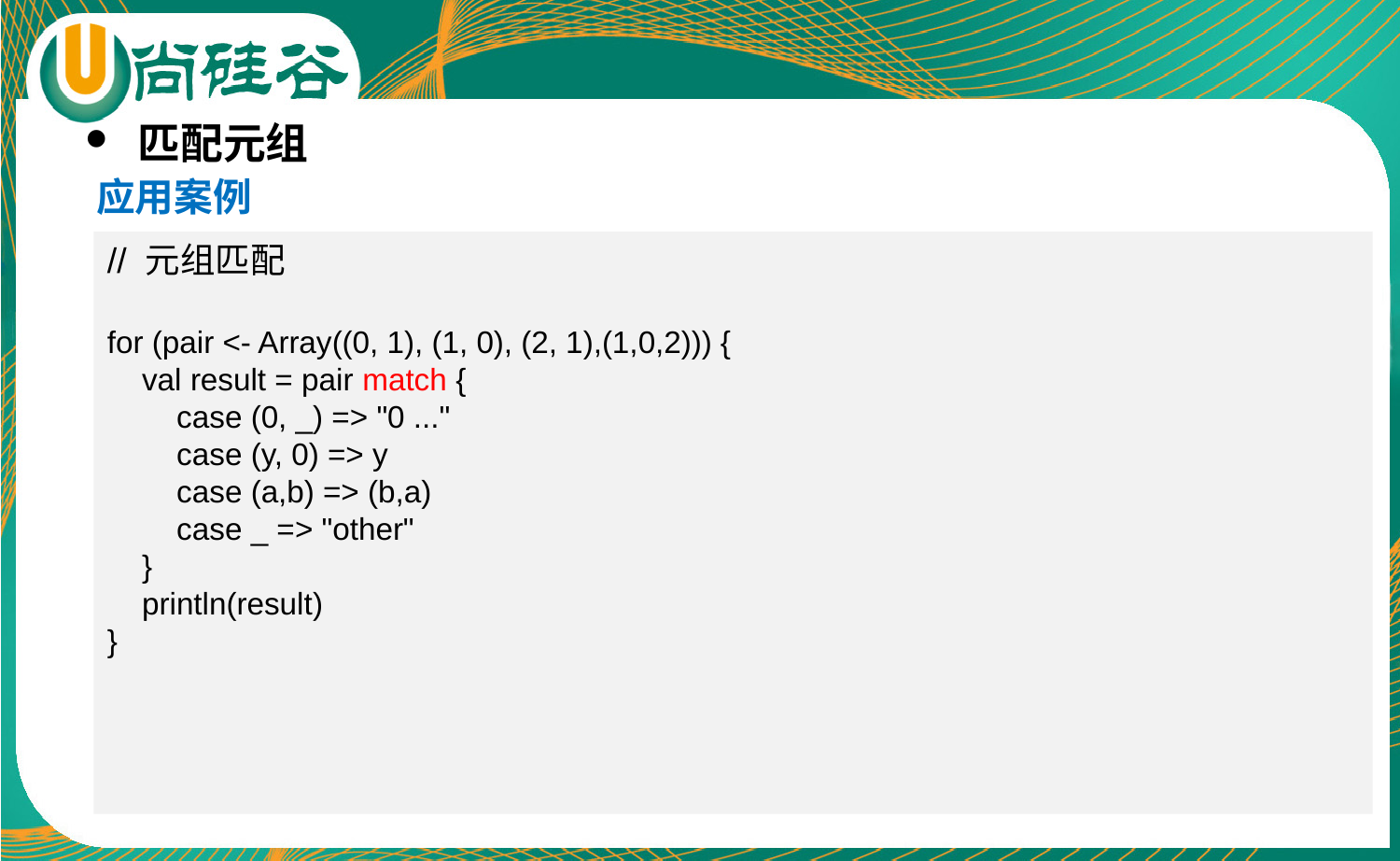

匹配元组
应用案例

// 元组匹配
for (pair <- Array((0, 1), (1, 0), (2, 1),(1,0,2))) {
    val result = pair match {
        case (0, _) => "0 ..."
        case (y, 0) => y
        case (a,b) => (b,a)
        case _ => "other"
    }
    println(result)
}